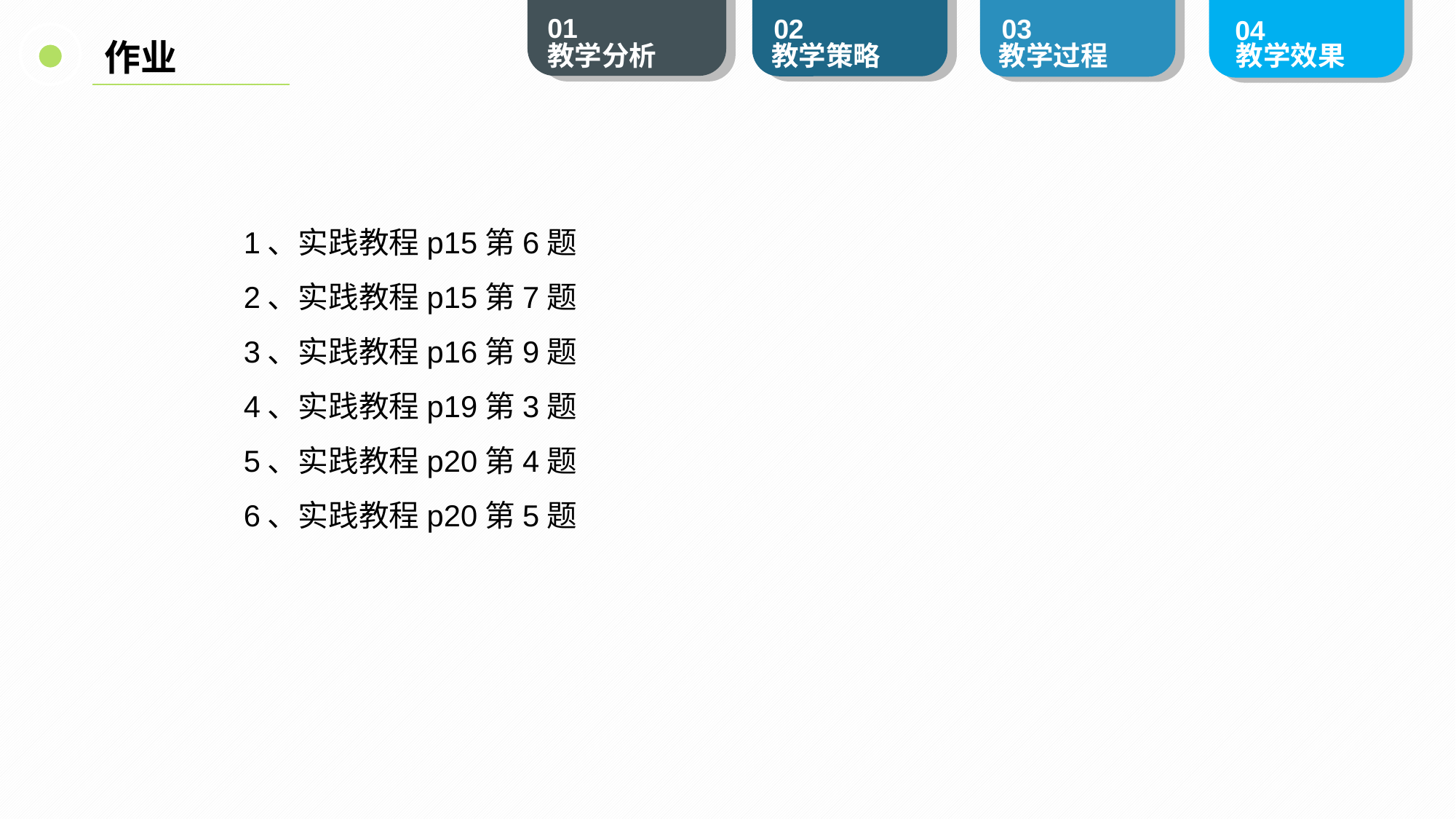

作业
1、实践教程p15第6题
2、实践教程p15第7题
3、实践教程p16第9题
4、实践教程p19第3题
5、实践教程p20第4题
6、实践教程p20第5题